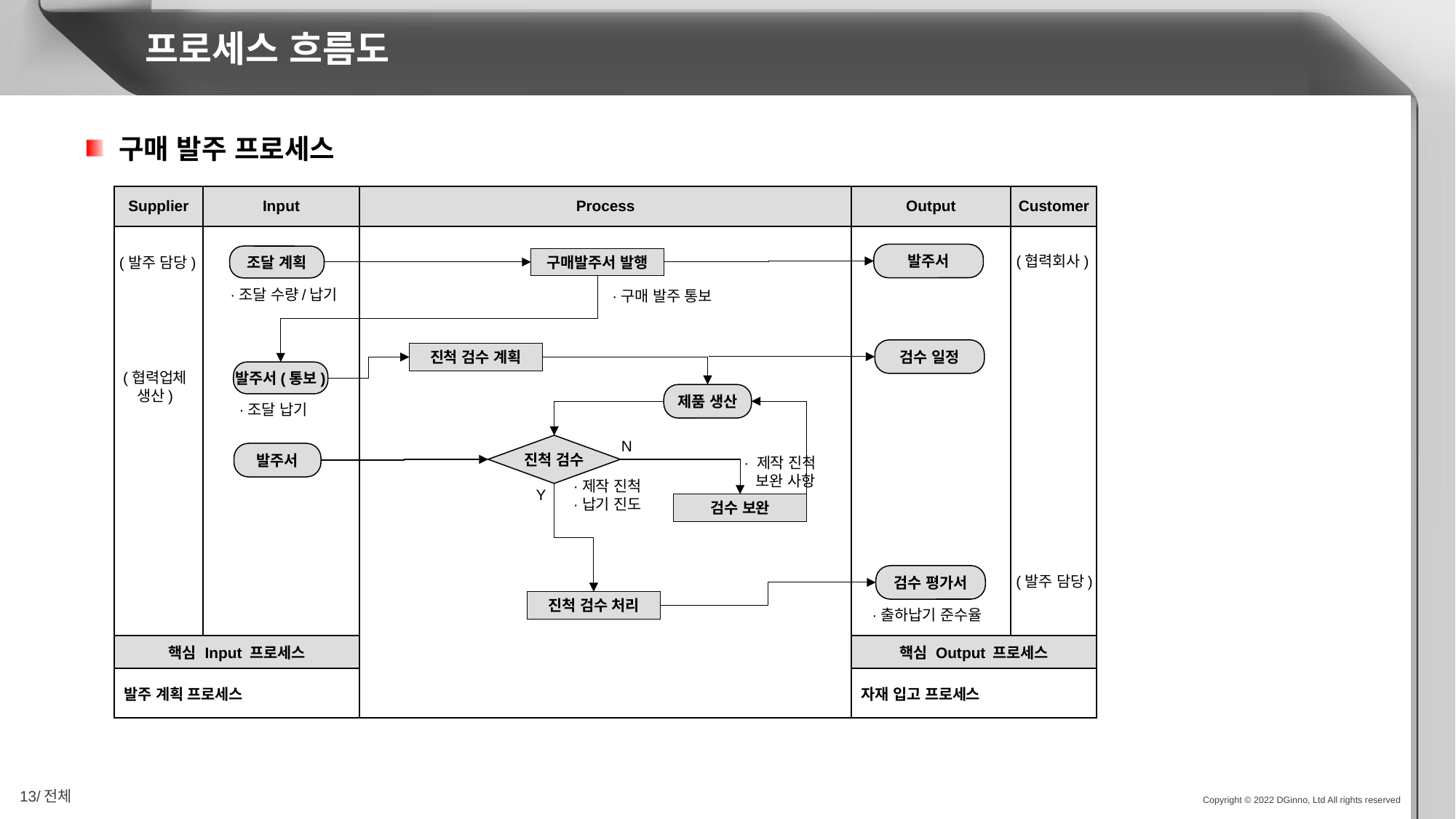

프로세스 흐름도
 구매 발주 프로세스
| Supplier | Input | Process | Output | Customer |
| --- | --- | --- | --- | --- |
|  |  |  |  |  |
| 핵심 Input 프로세스 |  |  | 핵심 Output 프로세스 |  |
| 발주 계획 프로세스 |  |  | 자재 입고 프로세스 |  |
발주서
조달 계획
구매발주서 발행
(협력회사)
(발주 담당)
·조달 수량/납기
·구매 발주 통보
검수 일정
진척 검수 계획
발주서(통보)
(협력업체
생산)
제품 생산
·조달 납기
N
진척 검수
발주서
· 제작 진척
  보완 사항
·제작 진척
·납기 진도
Y
검수 보완
검수 평가서
(발주 담당)
진척 검수 처리
·출하납기 준수율